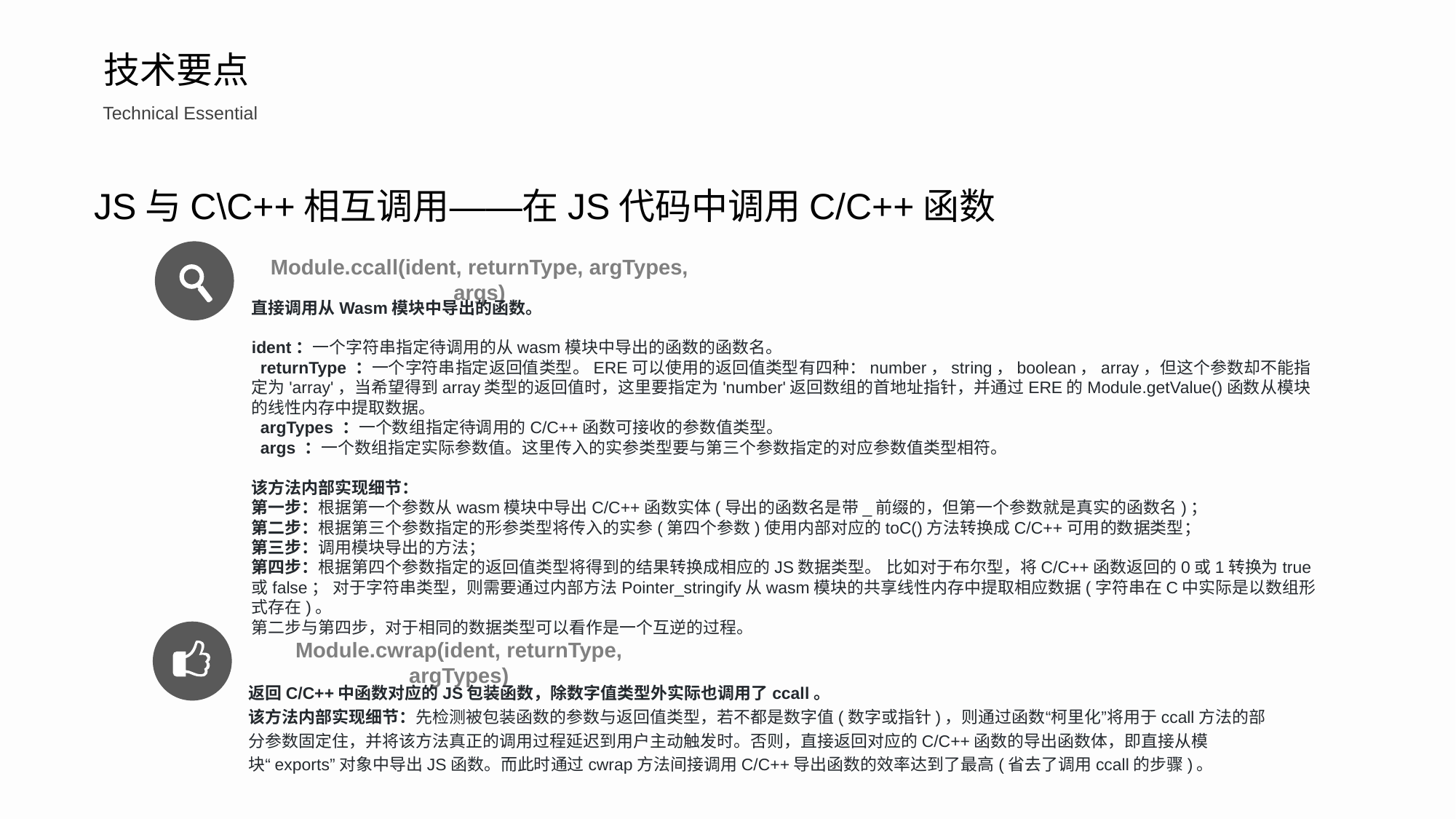

技术要点
Technical Essential
JS与C\C++相互调用——在JS代码中调用C/C++函数

Module.ccall(ident, returnType, argTypes, args)

直接调用从Wasm模块中导出的函数。

ident：一个字符串指定待调用的从wasm模块中导出的函数的函数名。
 returnType ：一个字符串指定返回值类型。ERE可以使用的返回值类型有四种：number，string，boolean，array，但这个参数却不能指定为'array'，当希望得到array类型的返回值时，这里要指定为'number'返回数组的首地址指针，并通过ERE的Module.getValue()函数从模块的线性内存中提取数据。
 argTypes ：一个数组指定待调用的C/C++函数可接收的参数值类型。
 args ：一个数组指定实际参数值。这里传入的实参类型要与第三个参数指定的对应参数值类型相符。

该方法内部实现细节：
第一步：根据第一个参数从wasm模块中导出C/C++函数实体(导出的函数名是带_前缀的，但第一个参数就是真实的函数名)；
第二步：根据第三个参数指定的形参类型将传入的实参(第四个参数)使用内部对应的toC()方法转换成C/C++可用的数据类型；
第三步：调用模块导出的方法；
第四步：根据第四个参数指定的返回值类型将得到的结果转换成相应的JS数据类型。 比如对于布尔型，将C/C++函数返回的0或1转换为true或false； 对于字符串类型，则需要通过内部方法Pointer_stringify从wasm模块的共享线性内存中提取相应数据(字符串在C中实际是以数组形式存在)。
第二步与第四步，对于相同的数据类型可以看作是一个互逆的过程。

Module.cwrap(ident, returnType, argTypes)

返回C/C++中函数对应的JS包装函数，除数字值类型外实际也调用了ccall。
该方法内部实现细节：先检测被包装函数的参数与返回值类型，若不都是数字值(数字或指针)，则通过函数“柯里化”将用于ccall方法的部分参数固定住，并将该方法真正的调用过程延迟到用户主动触发时。否则，直接返回对应的C/C++函数的导出函数体，即直接从模块“exports”对象中导出JS函数。而此时通过cwrap方法间接调用C/C++导出函数的效率达到了最高(省去了调用ccall的步骤)。